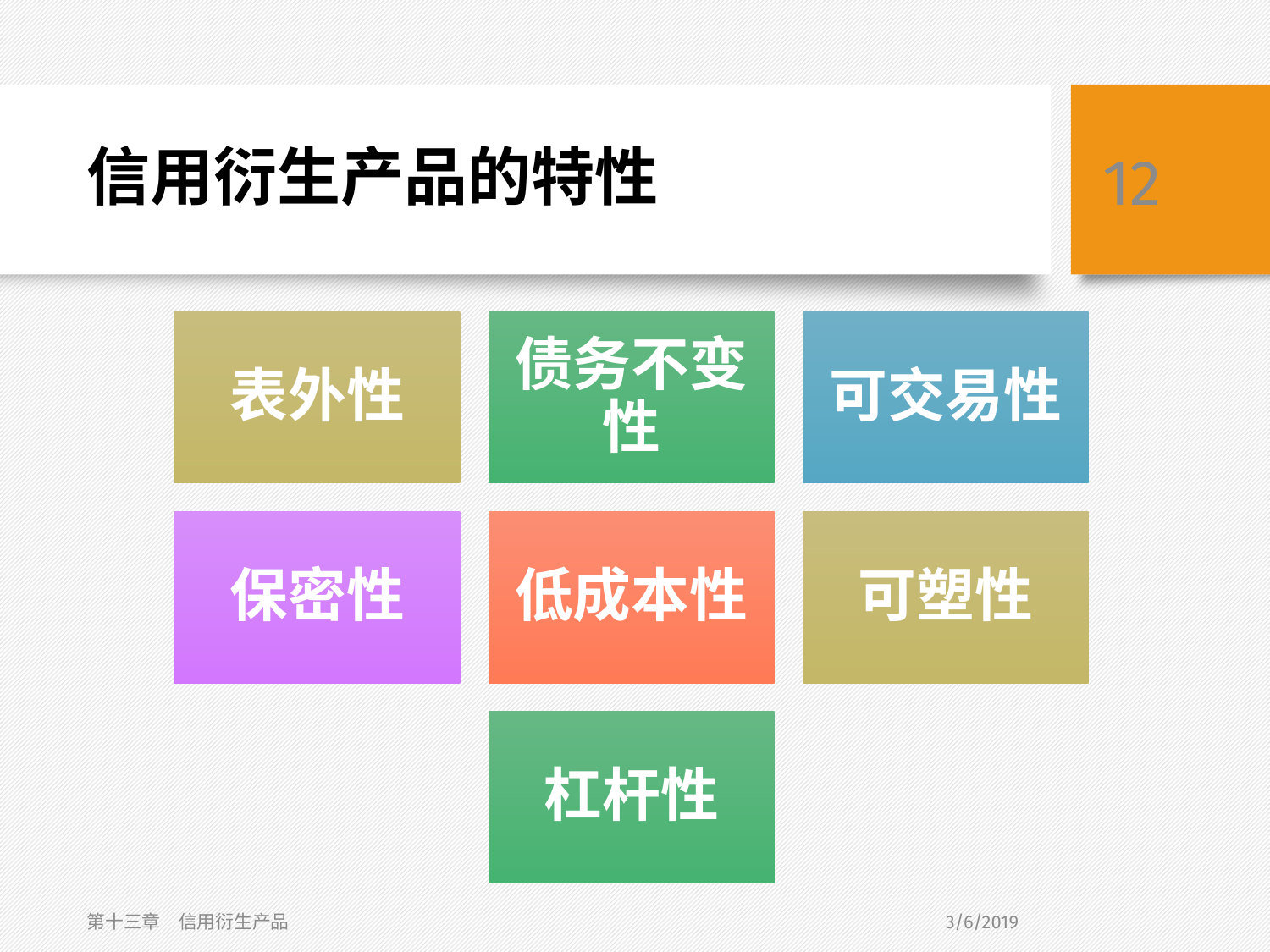

# 信用衍生产品的特性
12
表外性
债务不变性
可交易性
保密性
低成本性
可塑性
杠杆性
3/6/2019
第十三章　信用衍生产品